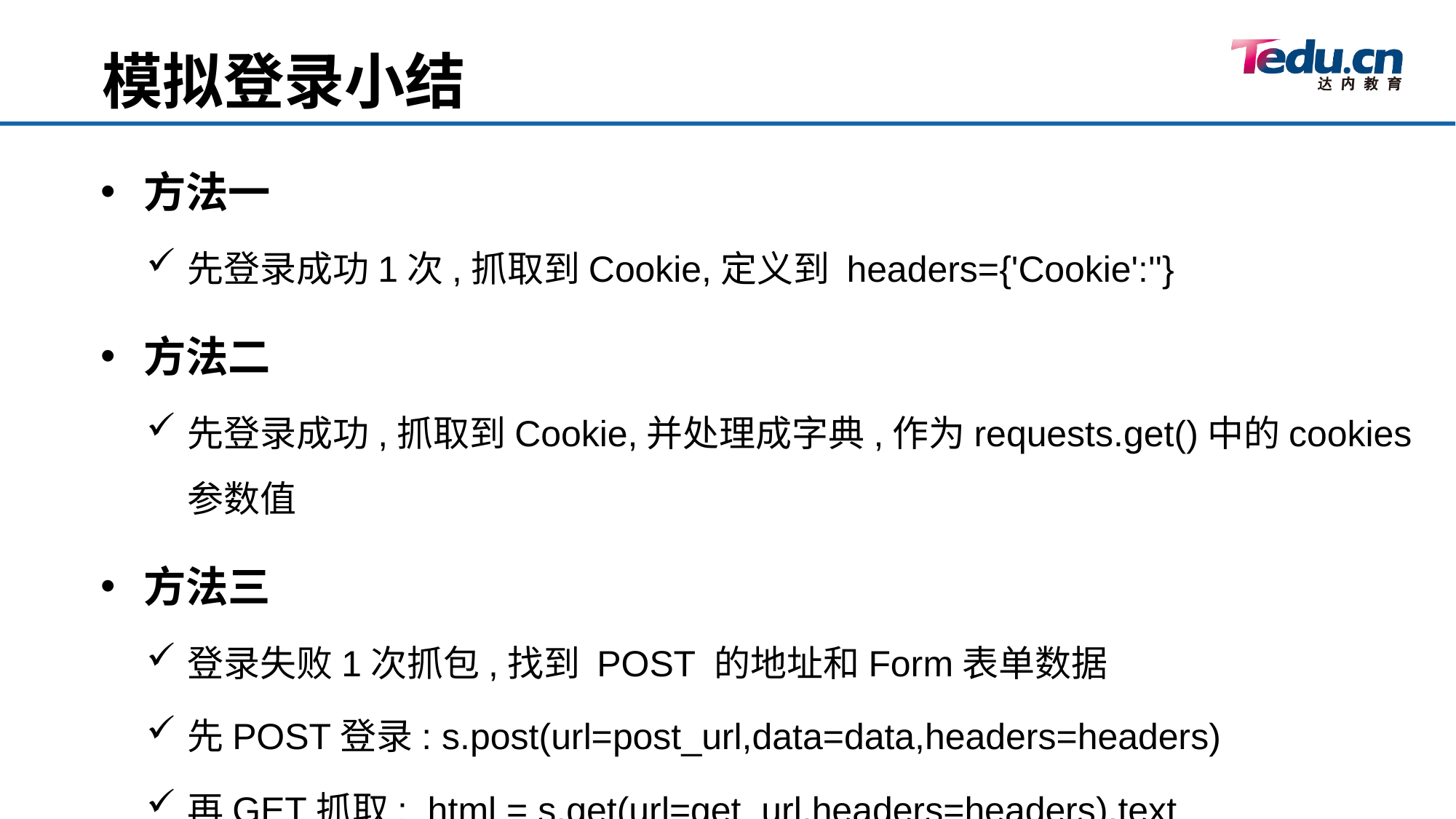

模拟登录小结
方法一
先登录成功1次,抓取到Cookie,定义到 headers={'Cookie':''}
方法二
先登录成功,抓取到Cookie,并处理成字典,作为requests.get()中的cookies参数值
方法三
登录失败1次抓包,找到 POST 的地址和Form表单数据
先POST登录: s.post(url=post_url,data=data,headers=headers)
再GET抓取:  html = s.get(url=get_url,headers=headers).text